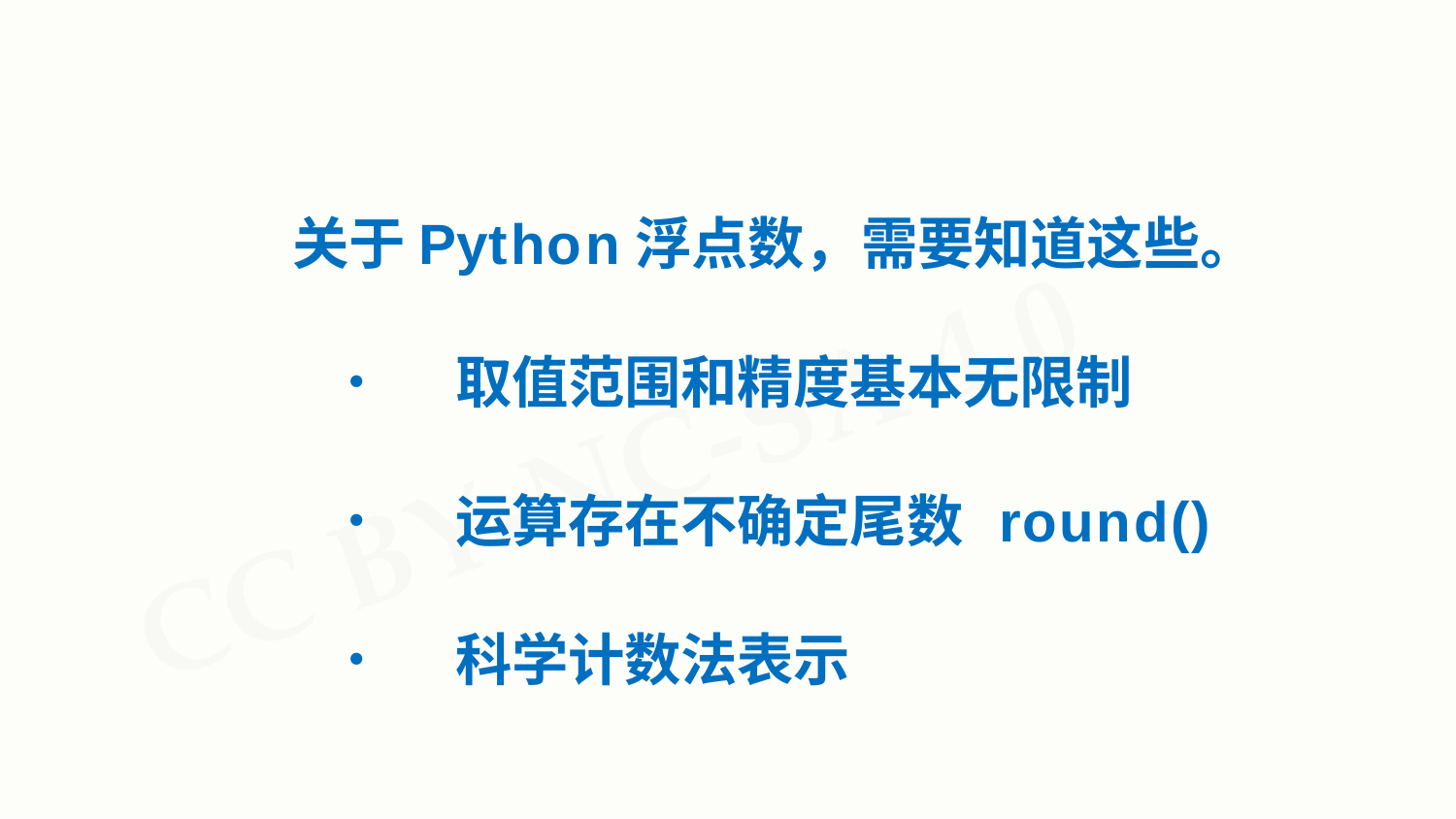

关于Python浮点数，需要知道这些。

•	取值范围和精度基本无限制

•	运算存在不确定尾数	round()

•	科学计数法表示